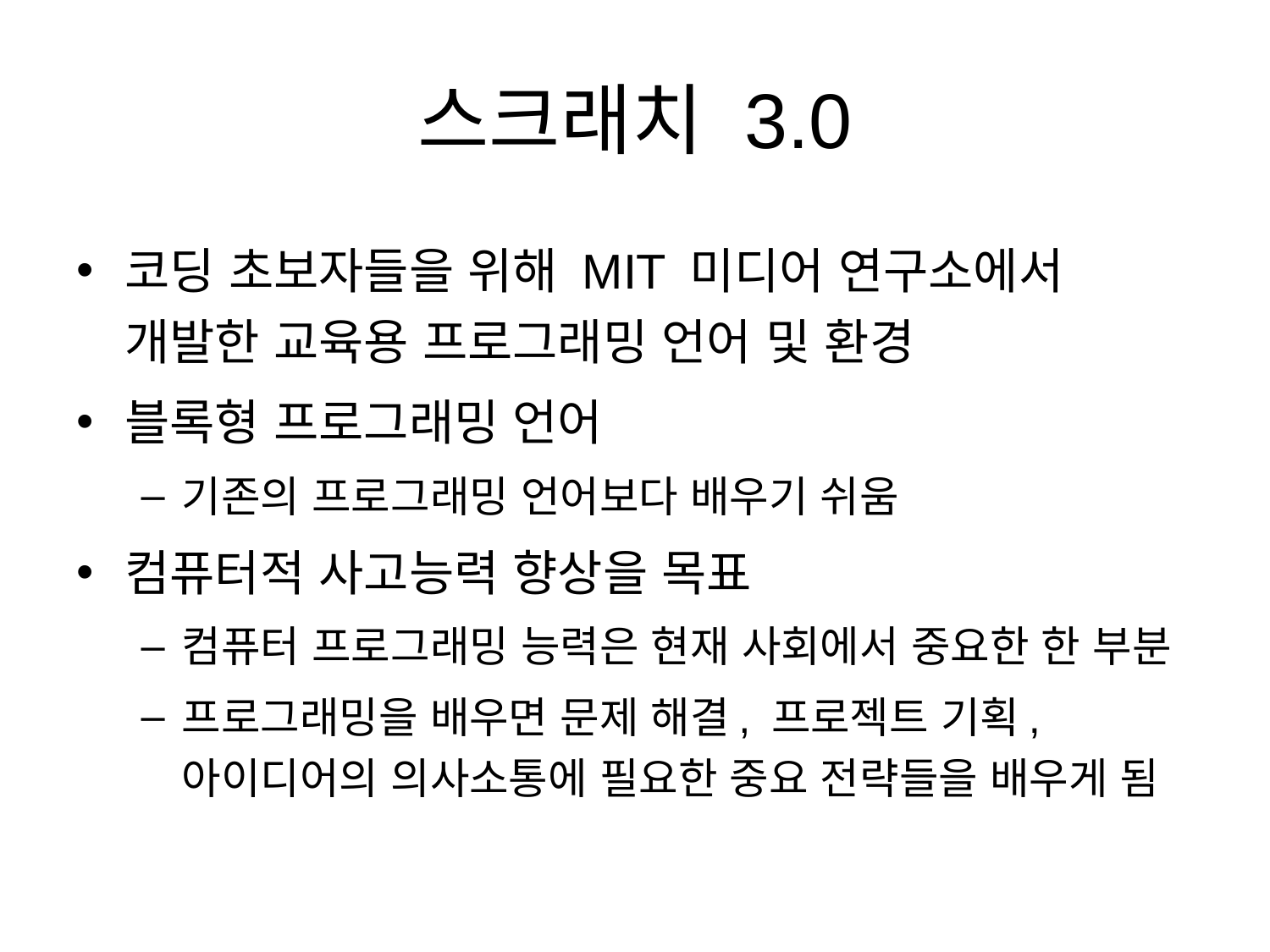

# 스크래치 3.0
코딩 초보자들을 위해 MIT 미디어 연구소에서 개발한 교육용 프로그래밍 언어 및 환경
블록형 프로그래밍 언어
기존의 프로그래밍 언어보다 배우기 쉬움
컴퓨터적 사고능력 향상을 목표
컴퓨터 프로그래밍 능력은 현재 사회에서 중요한 한 부분
프로그래밍을 배우면 문제 해결, 프로젝트 기획, 아이디어의 의사소통에 필요한 중요 전략들을 배우게 됨